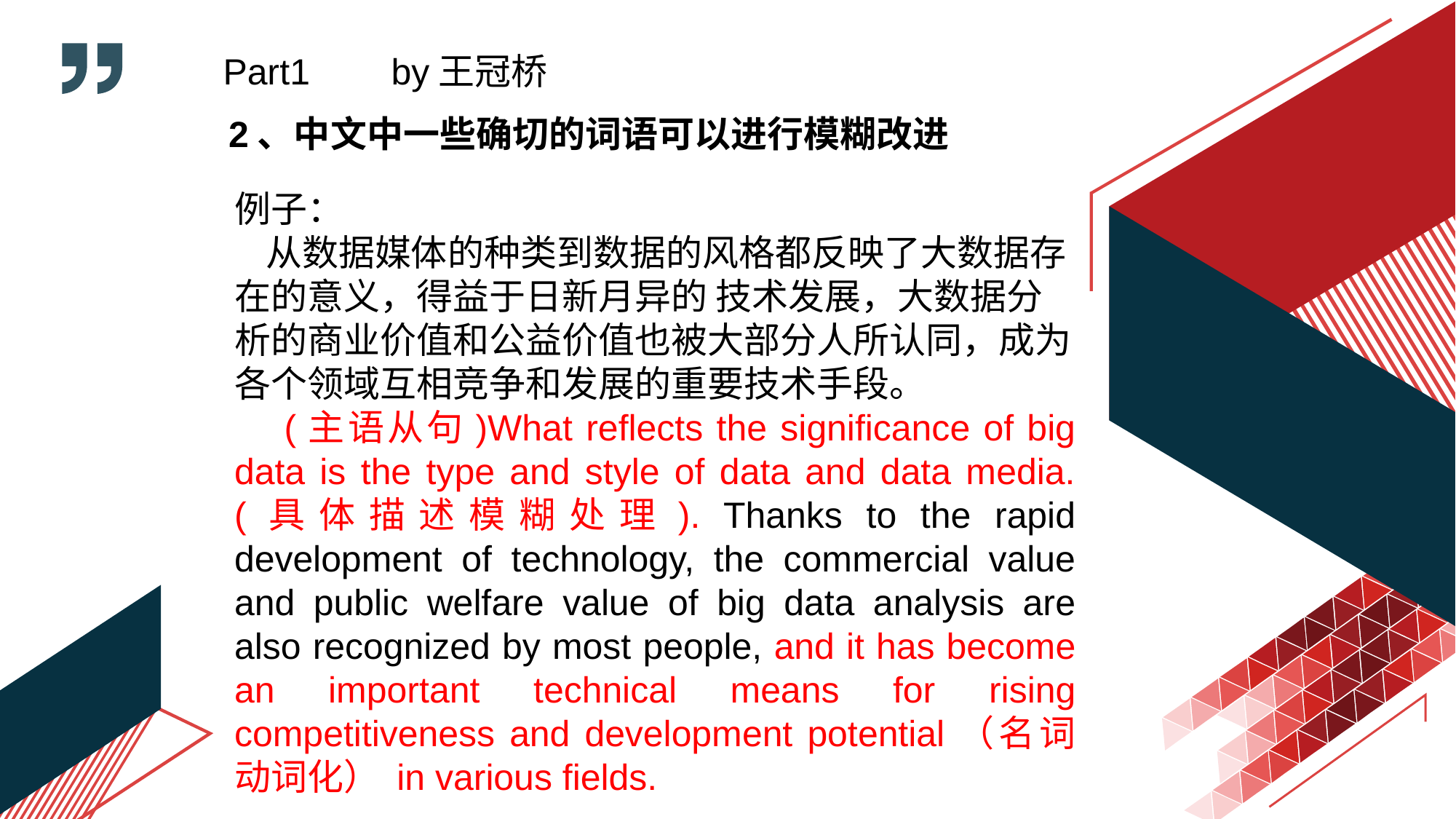

Part1        by王冠桥

2、中文中一些确切的词语可以进行模糊改进
例子：
    从数据媒体的种类到数据的风格都反映了大数据存在的意义，得益于日新月异的 技术发展，大数据分析的商业价值和公益价值也被大部分人所认同，成为各个领域互相竞争和发展的重要技术手段。
 (主语从句)What reflects the significance of big data is the type and style of data and data media.(具体描述模糊处理). Thanks to the rapid development of technology, the commercial value and public welfare value of big data analysis are also recognized by most people, and it has become an important technical means for rising competitiveness and development potential（名词动词化） in various fields.